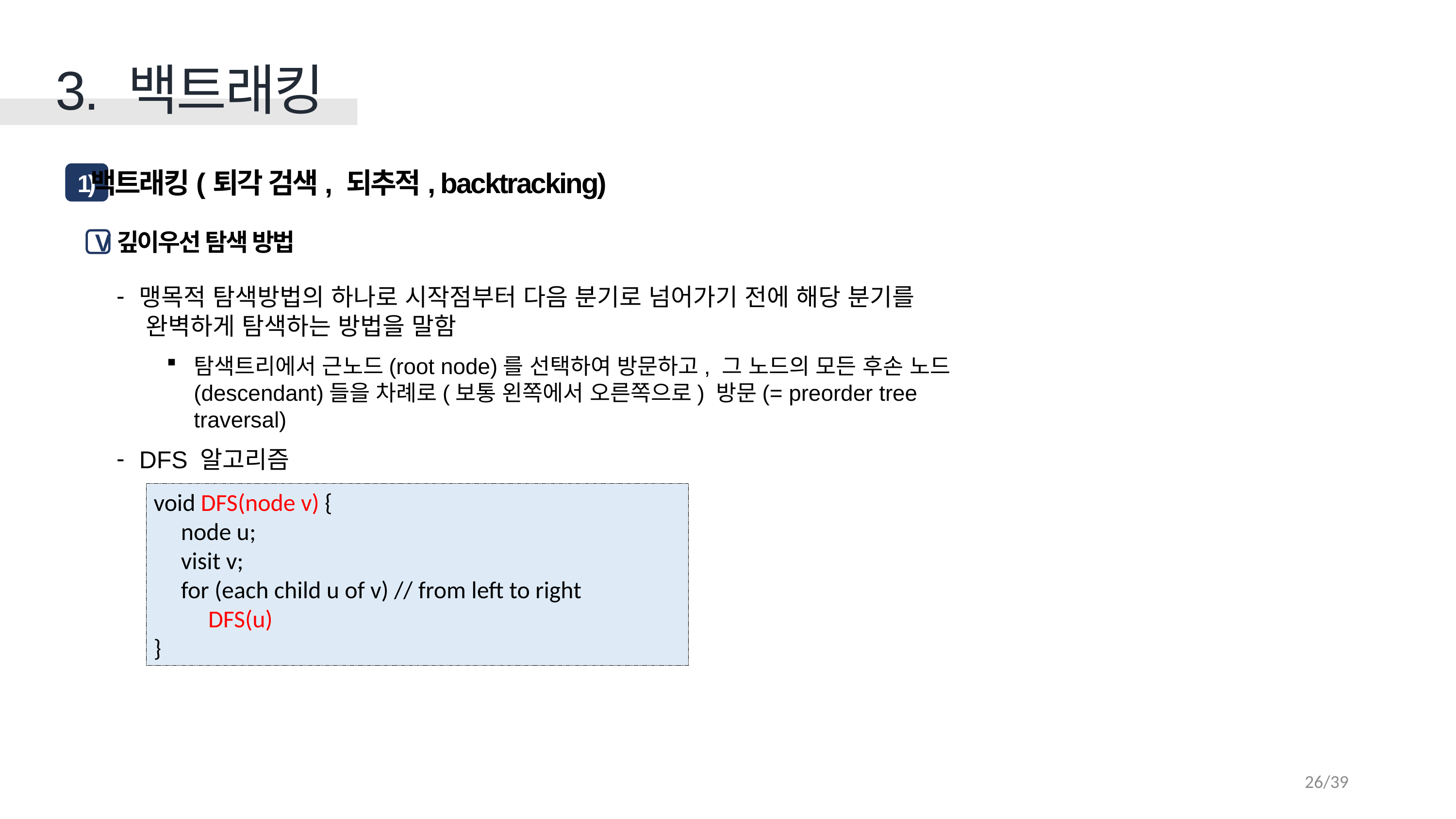

3. 백트래킹

백트래킹(퇴각 검색, 되추적, backtracking)
1)
깊이우선 탐색 방법
V

맹목적 탐색방법의 하나로 시작점부터 다음 분기로 넘어가기 전에 해당 분기를
 완벽하게 탐색하는 방법을 말함

탐색트리에서 근노드(root node)를 선택하여 방문하고, 그 노드의 모든 후손 노드(descendant)들을 차례로(보통 왼쪽에서 오른쪽으로) 방문(= preorder tree traversal)

DFS 알고리즘
void DFS(node v) {
     node u;
     visit v;
     for (each child u of v) // from left to right
          DFS(u)
}
26/39